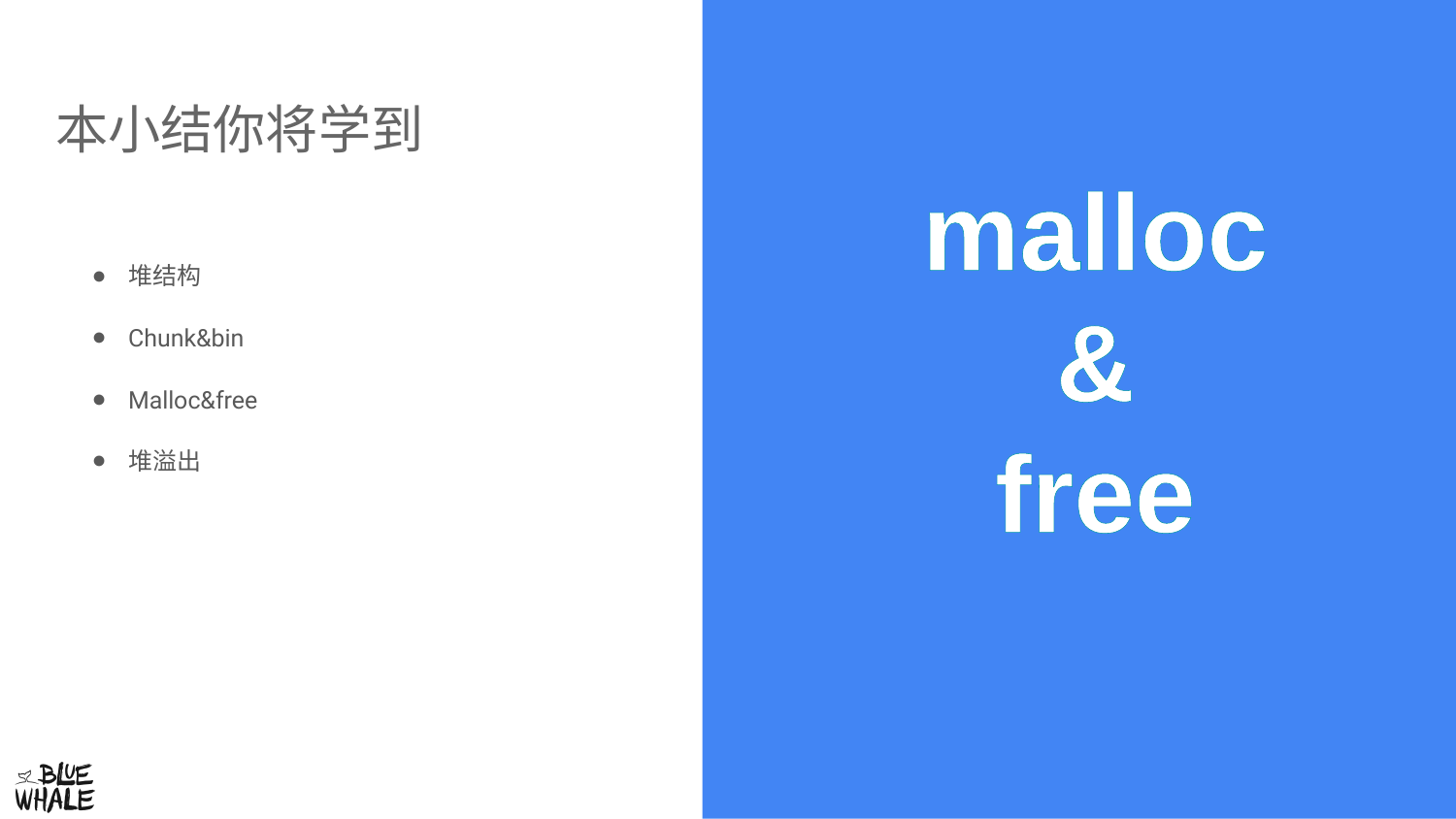

# 本小结你将学到
malloc
&
free
堆结构
Chunk&bin
Malloc&free
堆溢出